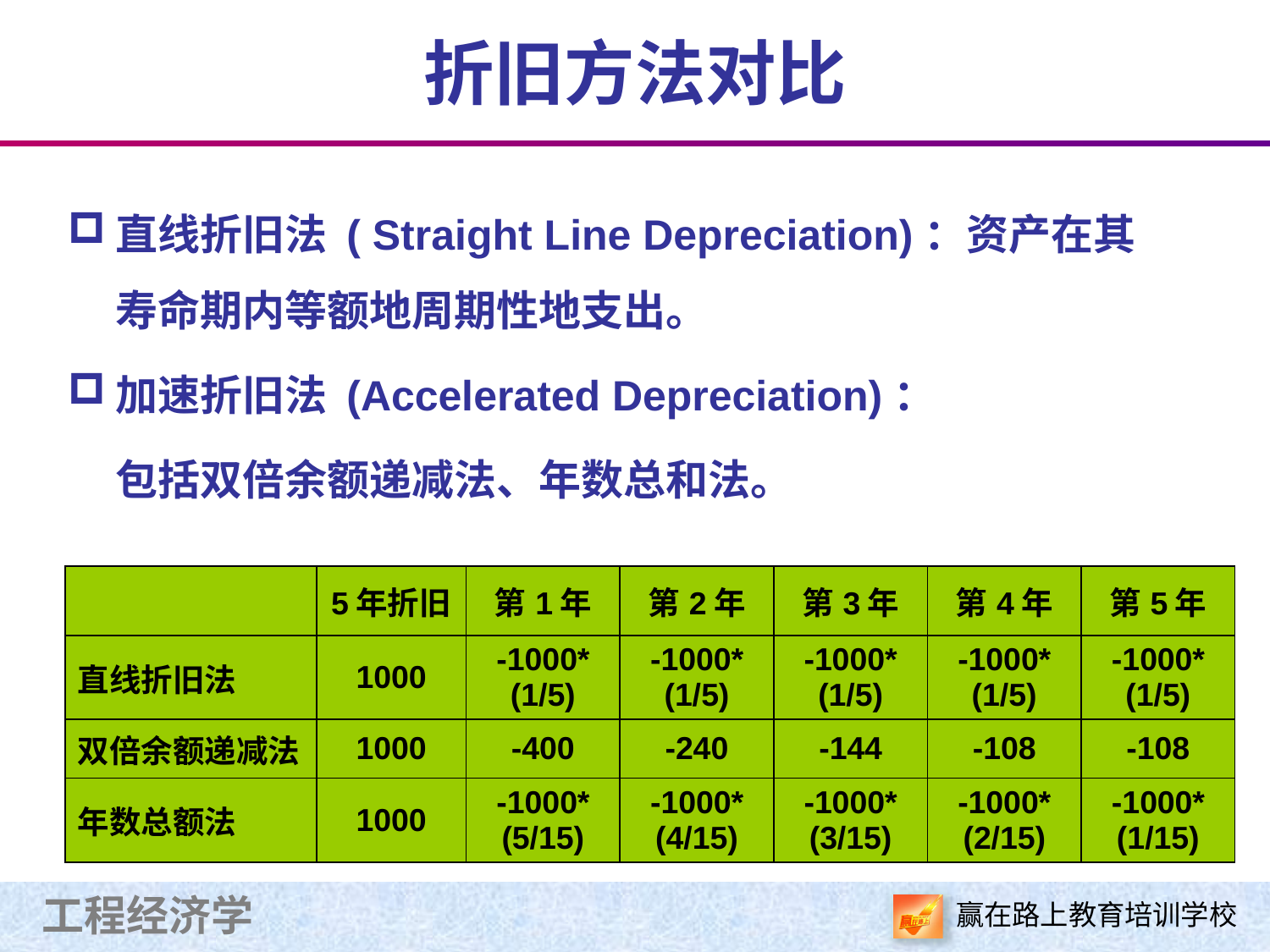

# 折旧方法对比
直线折旧法 ( Straight Line Depreciation)：资产在其寿命期内等额地周期性地支出。
加速折旧法 (Accelerated Depreciation)：
	包括双倍余额递减法、年数总和法。
|  | 5年折旧 | 第1年 | 第2年 | 第3年 | 第4年 | 第5年 |
| --- | --- | --- | --- | --- | --- | --- |
| 直线折旧法 | 1000 | -1000\* (1/5) | -1000\* (1/5) | -1000\* (1/5) | -1000\* (1/5) | -1000\* (1/5) |
| 双倍余额递减法 | 1000 | -400 | -240 | -144 | -108 | -108 |
| 年数总额法 | 1000 | -1000\* (5/15) | -1000\* (4/15) | -1000\* (3/15) | -1000\* (2/15) | -1000\* (1/15) |